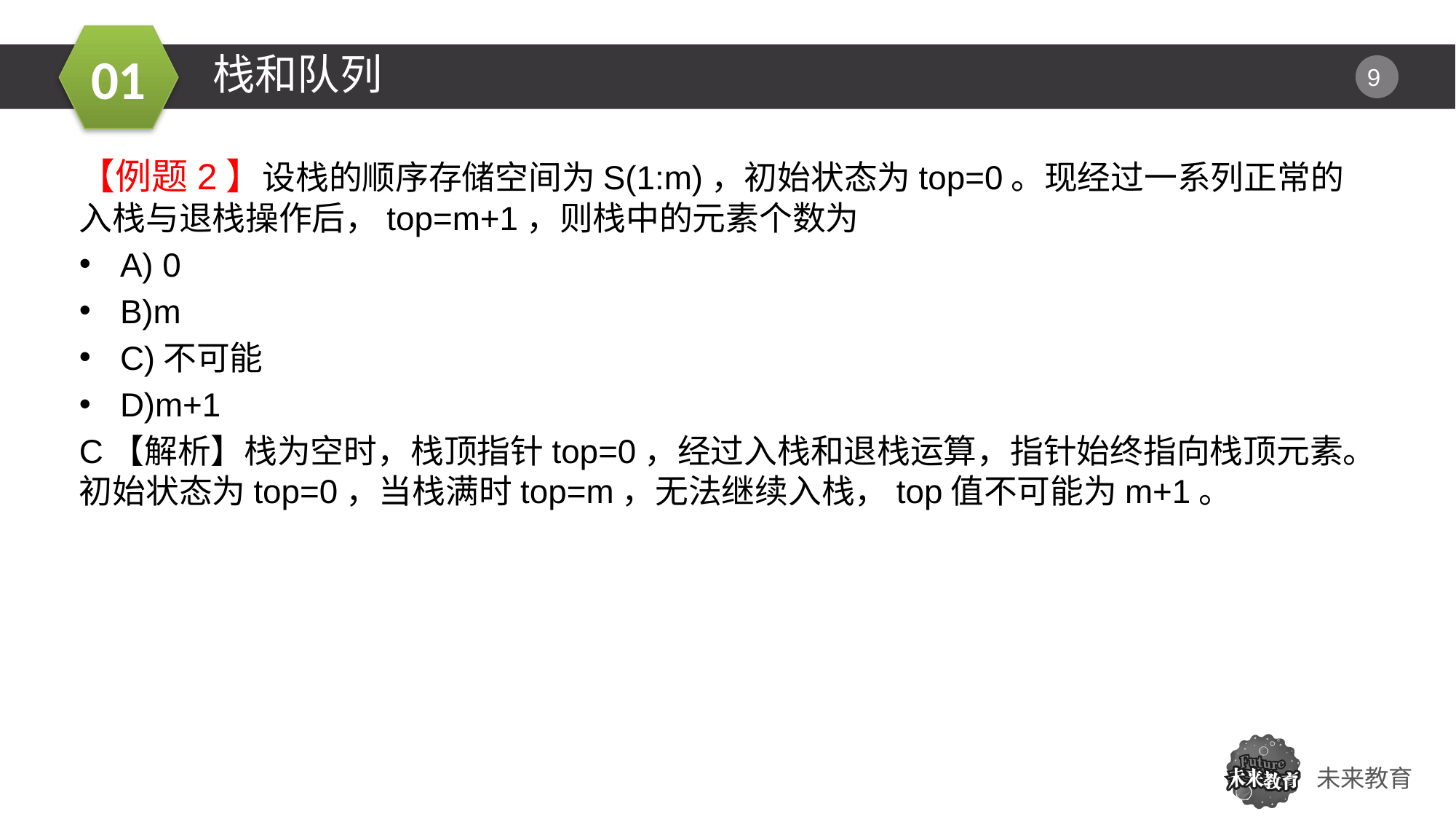

栈和队列
【例题2】设栈的顺序存储空间为S(1:m)，初始状态为top=0。现经过一系列正常的入栈与退栈操作后，top=m+1，则栈中的元素个数为
A) 0
B)m
C)不可能
D)m+1
C【解析】栈为空时，栈顶指针top=0，经过入栈和退栈运算，指针始终指向栈顶元素。初始状态为top=0，当栈满时top=m，无法继续入栈，top值不可能为m+1。
01